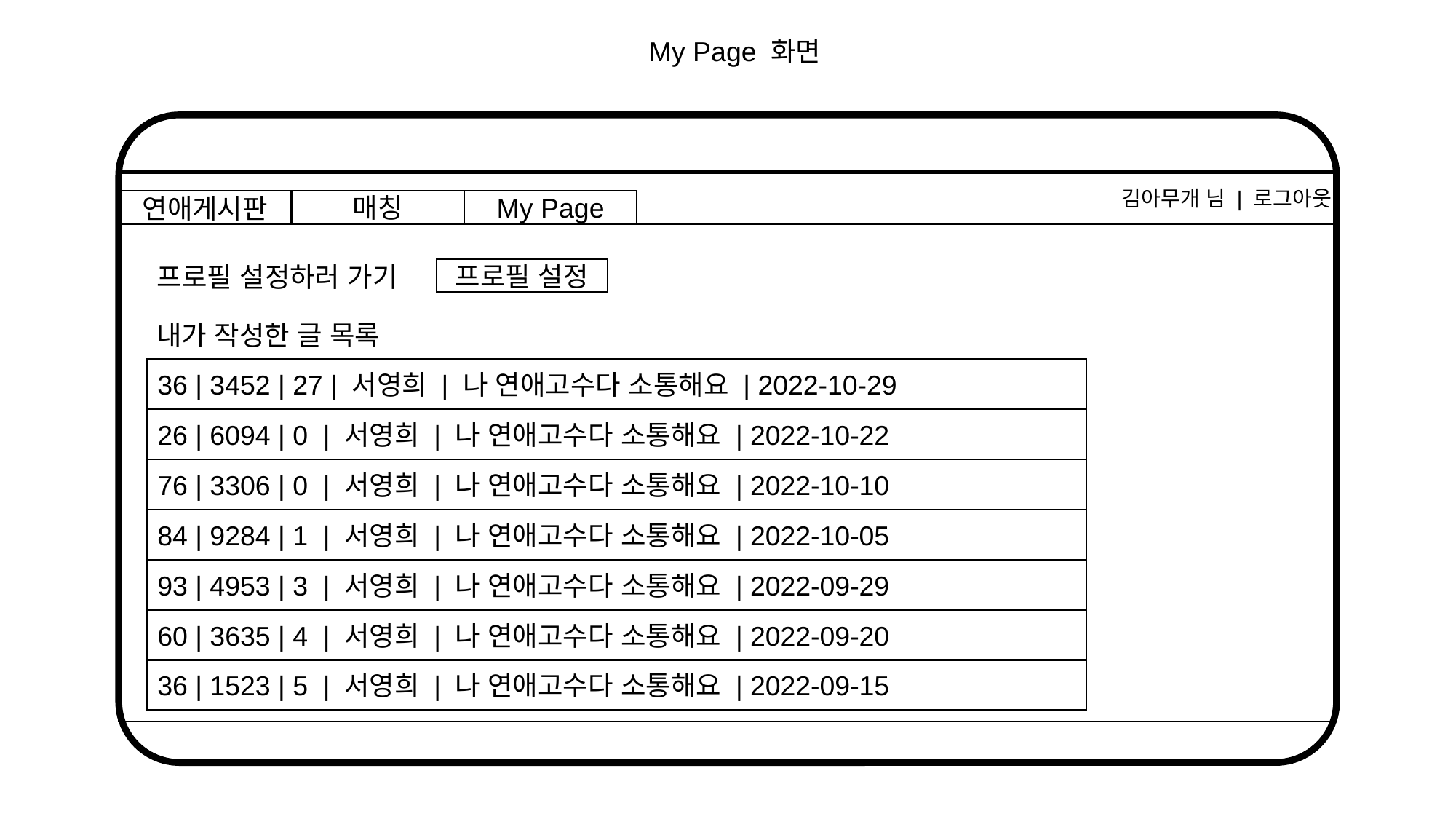

My Page 화면

김아무개 님 | 로그아웃
매칭
My Page
연애게시판

프로필 설정하러 가기
프로필 설정
내가 작성한 글 목록
36 | 3452 | 27 | 서영희 | 나 연애고수다 소통해요 | 2022-10-29
26 | 6094 | 0  | 서영희 | 나 연애고수다 소통해요 | 2022-10-22
76 | 3306 | 0  | 서영희 | 나 연애고수다 소통해요 | 2022-10-10
84 | 9284 | 1  | 서영희 | 나 연애고수다 소통해요 | 2022-10-05
93 | 4953 | 3  | 서영희 | 나 연애고수다 소통해요 | 2022-09-29
60 | 3635 | 4  | 서영희 | 나 연애고수다 소통해요 | 2022-09-20
36 | 1523 | 5  | 서영희 | 나 연애고수다 소통해요 | 2022-09-15